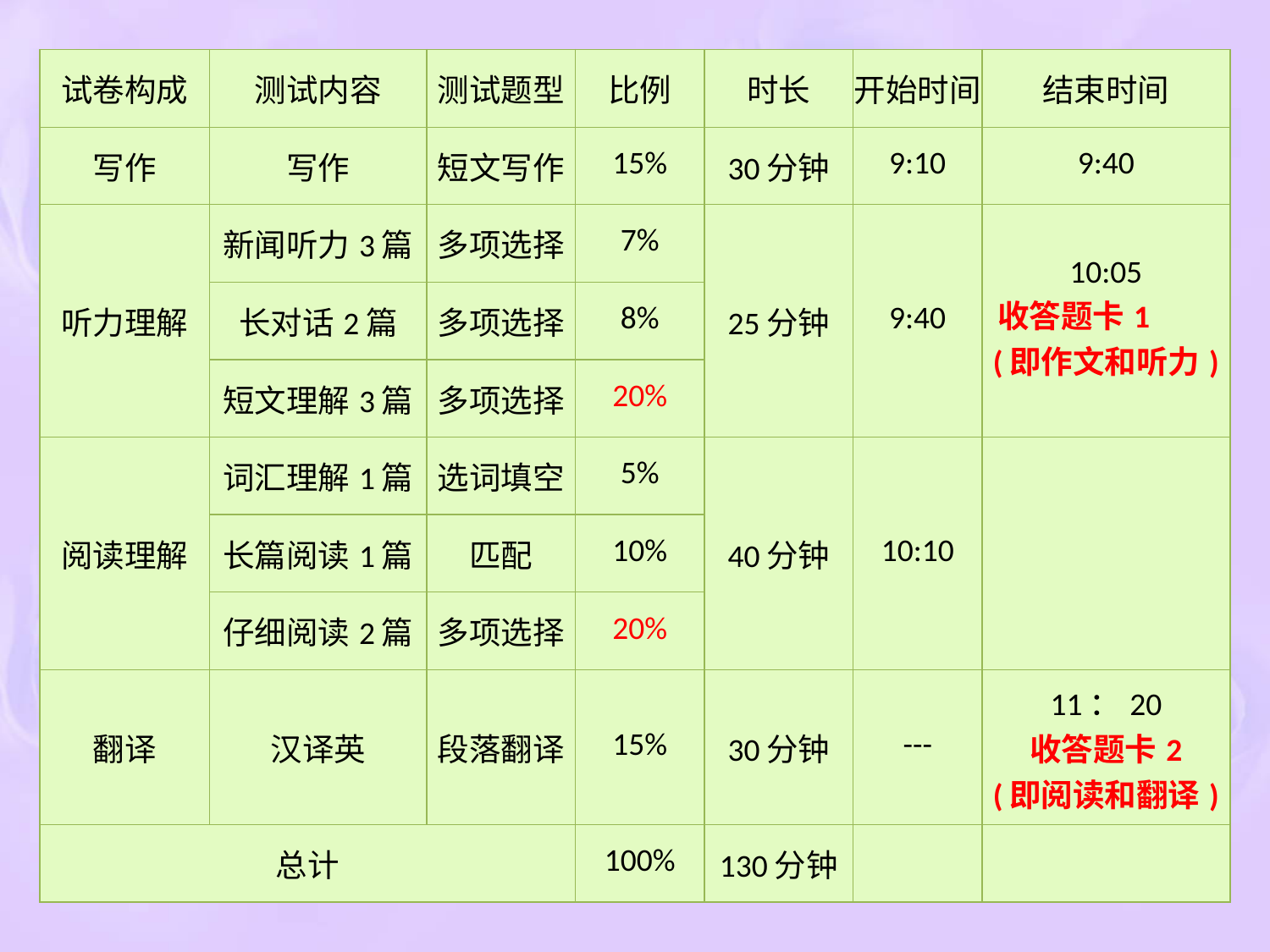

| 试卷构成 | 测试内容 | 测试题型 | 比例 | 时长 | 开始时间 | 结束时间 |
| --- | --- | --- | --- | --- | --- | --- |
| 写作 | 写作 | 短文写作 | 15% | 30分钟 | 9:10 | 9:40 |
| 听力理解 | 新闻听力3篇 | 多项选择 | 7% | 25分钟 | 9:40 | 10:05 收答题卡1 (即作文和听力) |
|  | 长对话2篇 | 多项选择 | 8% |  |  |  |
|  | 短文理解3篇 | 多项选择 | 20% |  |  |  |
| 阅读理解 | 词汇理解1篇 | 选词填空 | 5% | 40分钟 | 10:10 |  |
|  | 长篇阅读1篇 | 匹配 | 10% |  |  |  |
|  | 仔细阅读2篇 | 多项选择 | 20% |  |  |  |
| 翻译 | 汉译英 | 段落翻译 | 15% | 30分钟 | --- | 11：20 收答题卡2 (即阅读和翻译) |
| 总计 |  |  | 100% | 130分钟 |  |  |